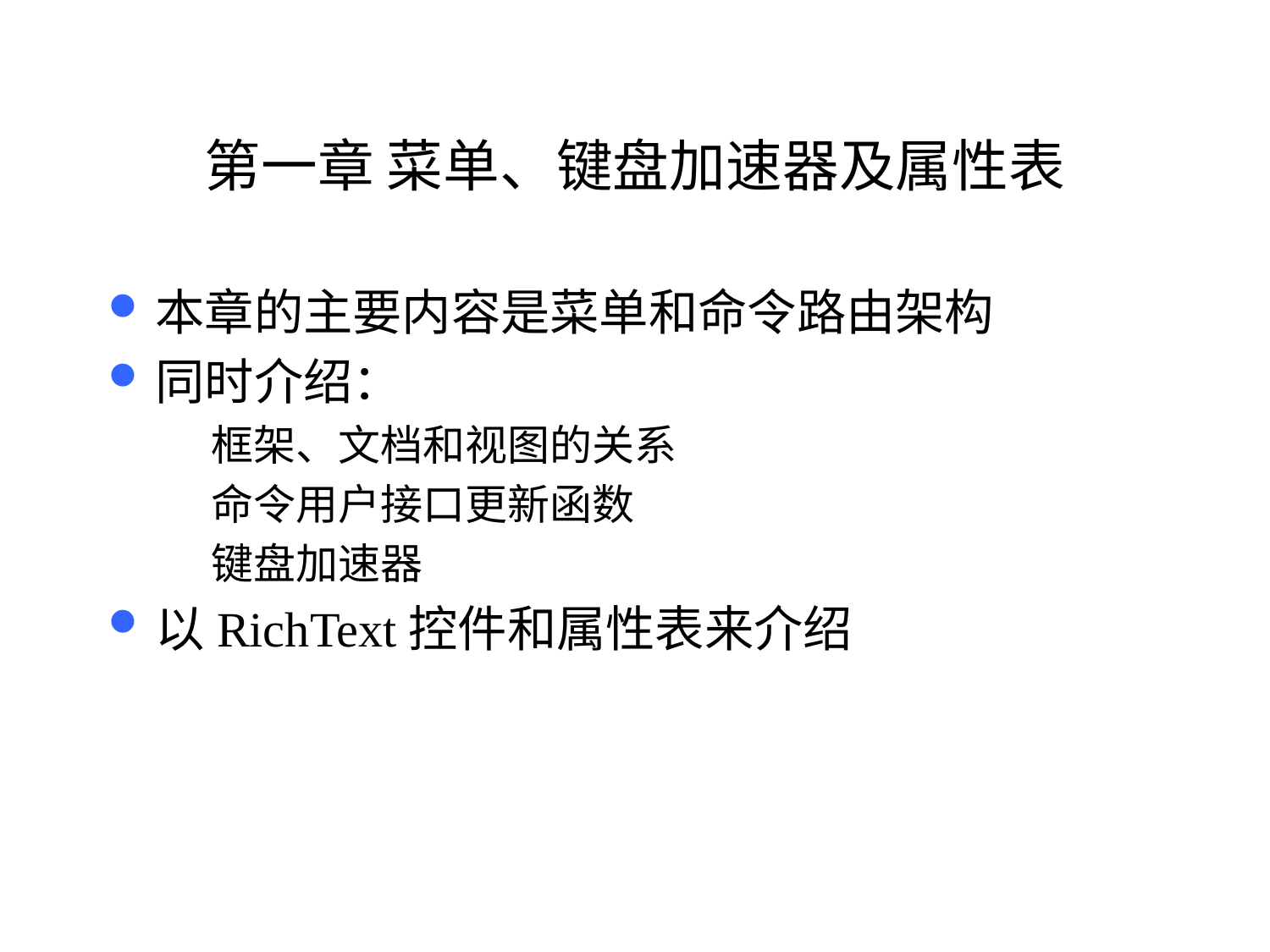

# 第一章 菜单、键盘加速器及属性表
本章的主要内容是菜单和命令路由架构
同时介绍：
框架、文档和视图的关系
命令用户接口更新函数
键盘加速器
以RichText控件和属性表来介绍
93